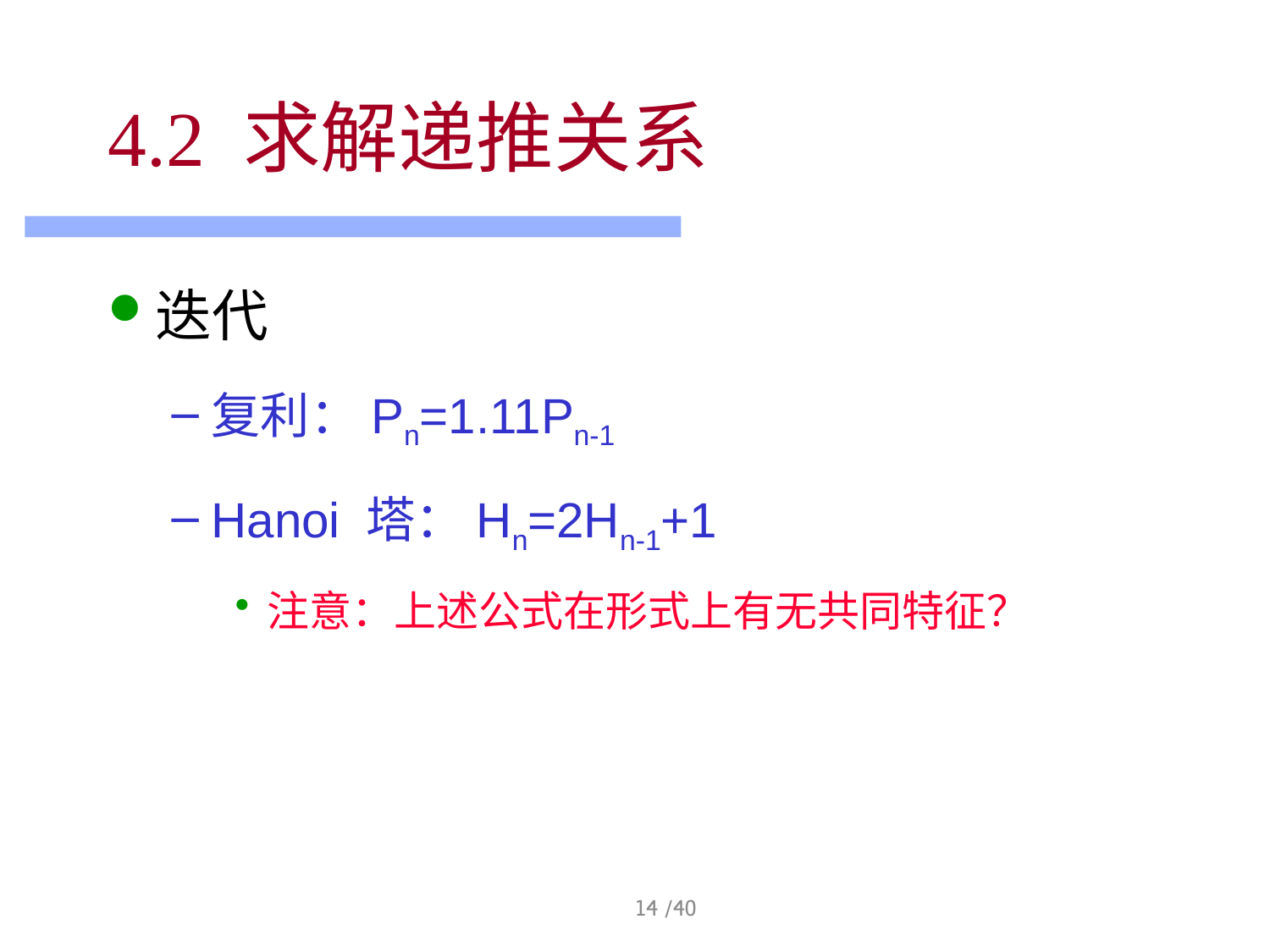

# 4.2 求解递推关系
迭代
复利：Pn=1.11Pn-1
Hanoi 塔：Hn=2Hn-1+1
注意：上述公式在形式上有无共同特征？
14
/40